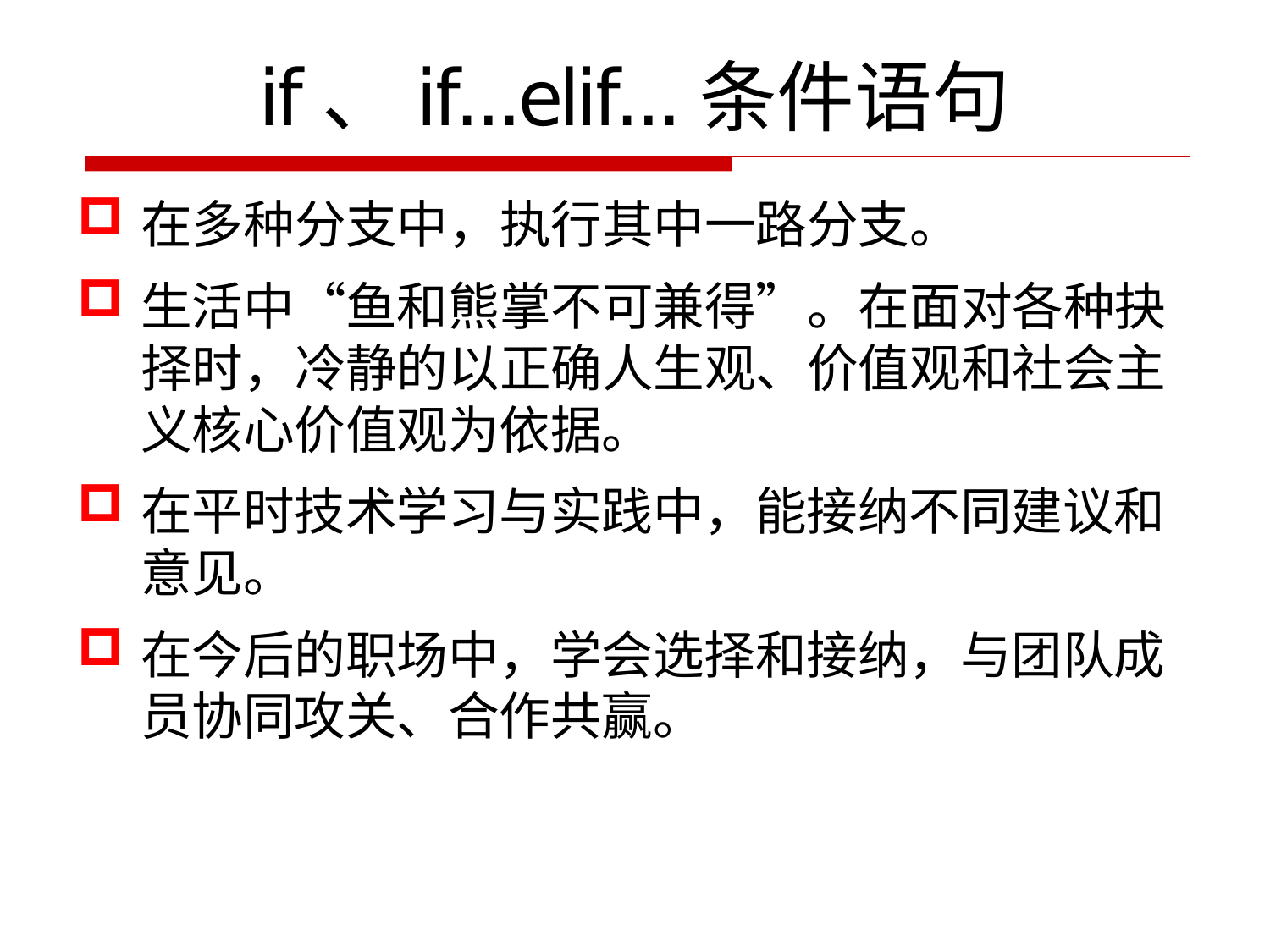

if、if…elif…条件语句
在多种分支中，执行其中一路分支。
生活中“鱼和熊掌不可兼得”。在面对各种抉择时，冷静的以正确人生观、价值观和社会主义核心价值观为依据。
在平时技术学习与实践中，能接纳不同建议和意见。
在今后的职场中，学会选择和接纳，与团队成员协同攻关、合作共赢。